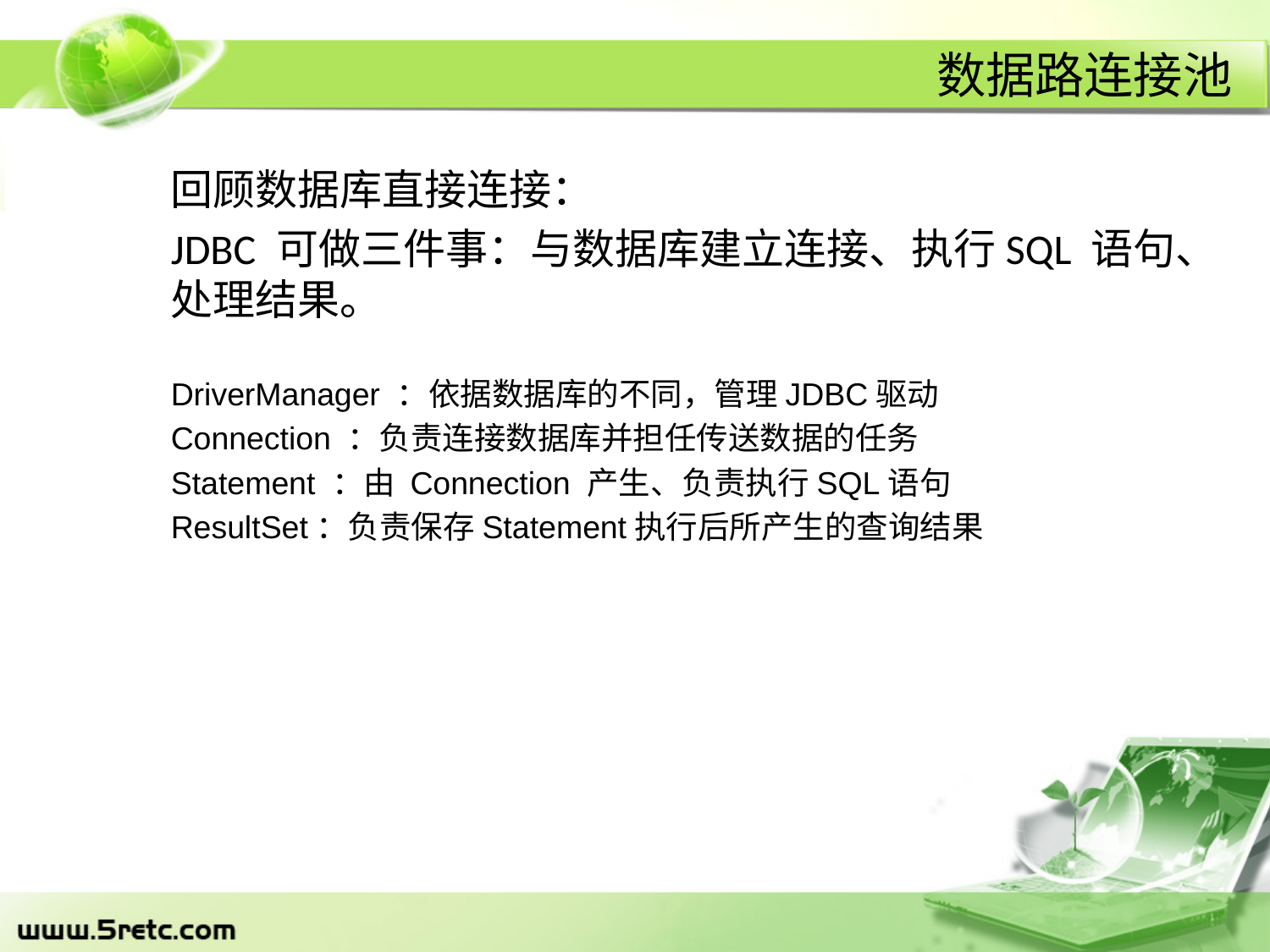

# 数据路连接池
回顾数据库直接连接：
JDBC 可做三件事：与数据库建立连接、执行SQL 语句、处理结果。

DriverManager ：依据数据库的不同，管理JDBC驱动
Connection ：负责连接数据库并担任传送数据的任务
Statement ：由 Connection 产生、负责执行SQL语句
ResultSet：负责保存Statement执行后所产生的查询结果